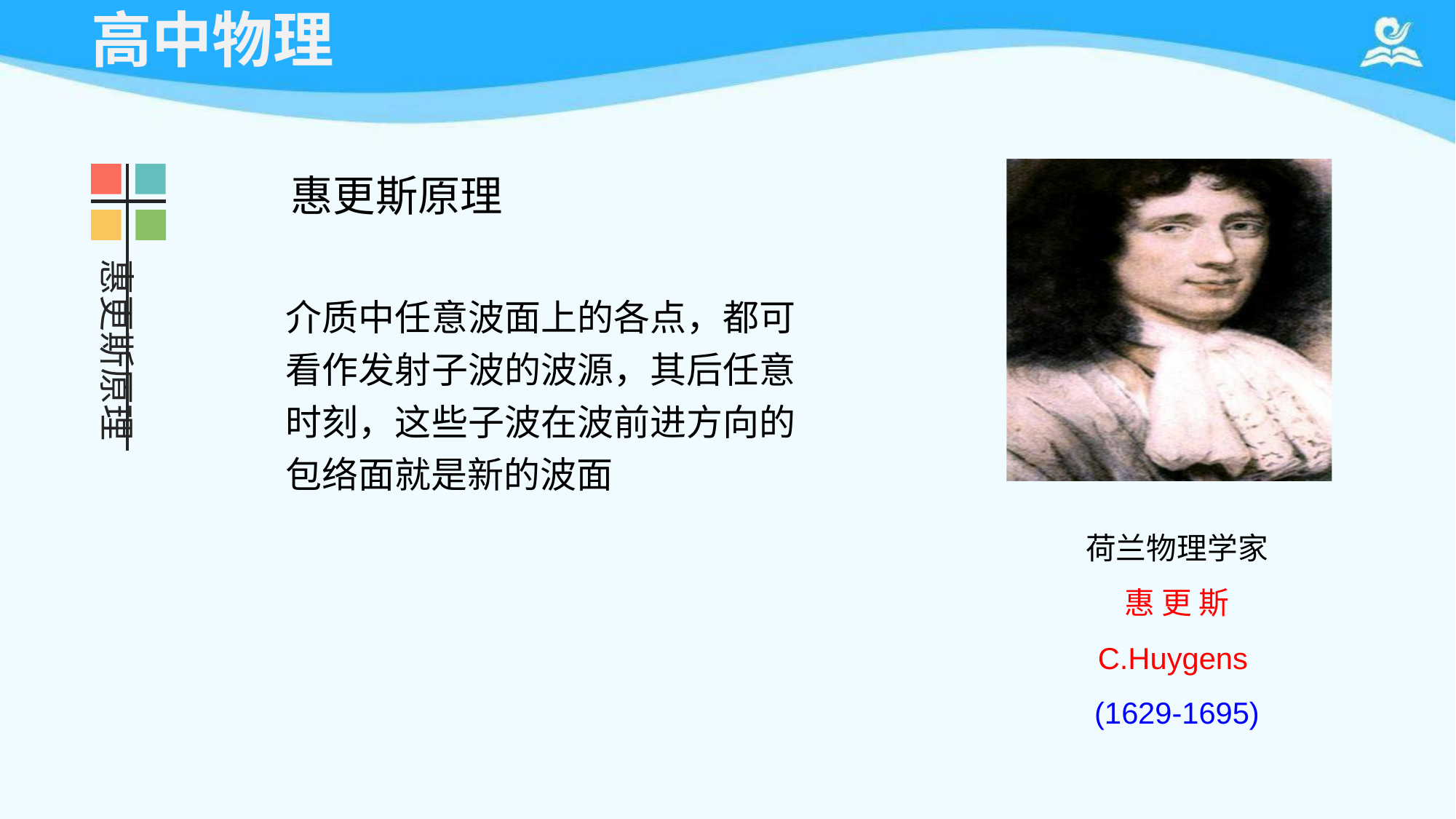

# 高中物理

惠更斯原理

介质中任意波面上的各点，都可 看作发射子波的波源，其后任意 时刻，这些子波在波前进方向的 包络面就是新的波面

惠更斯原理
荷兰物理学家 惠 更 斯 C.Huygens  (1629-1695)